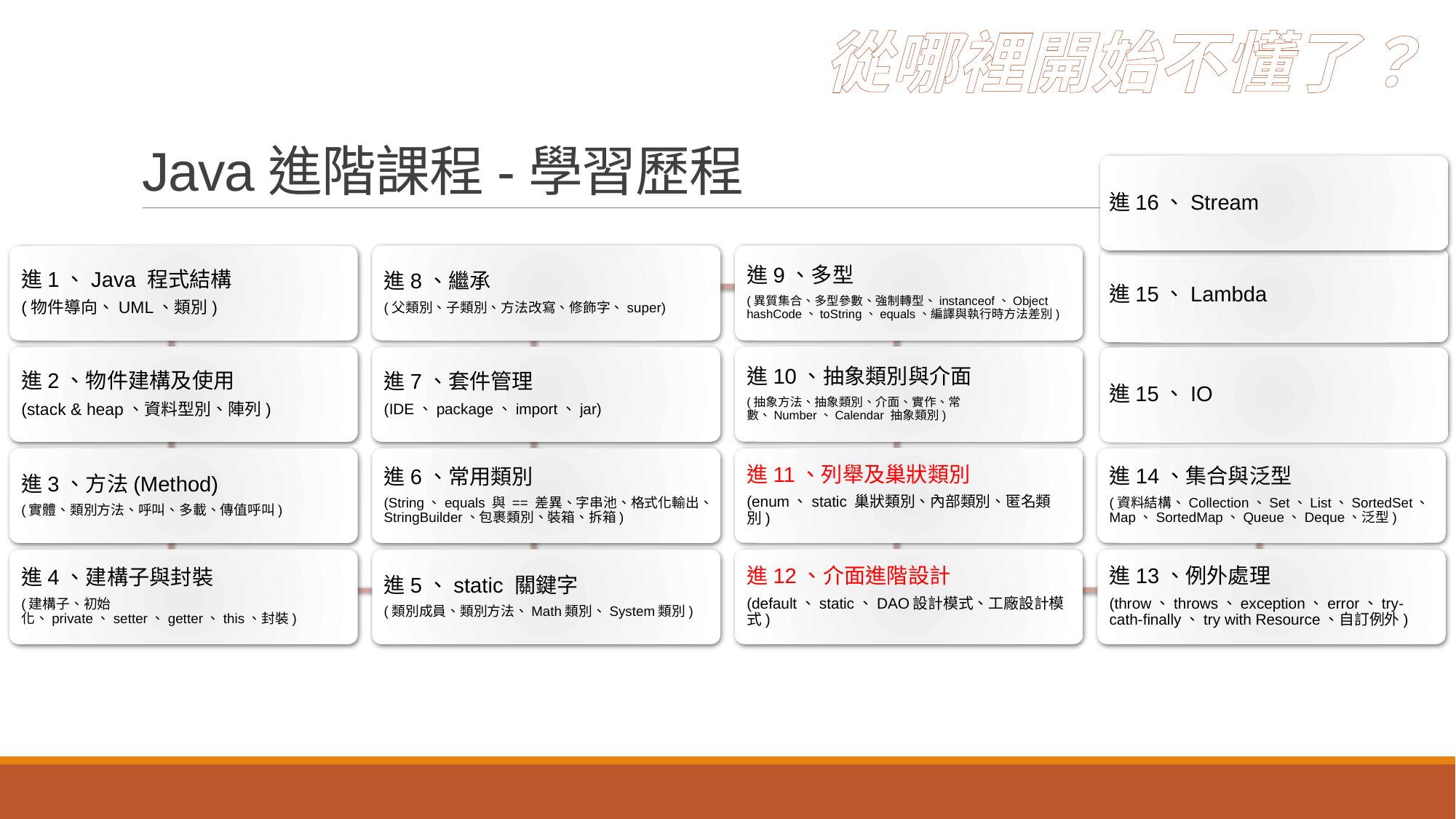

從哪裡開始不懂了？
# Java進階課程-學習歷程

進16、Stream
進1、Java 程式結構
(物件導向、UML、類別)
進2、物件建構及使用
(stack & heap、資料型別、陣列)
進3、方法(Method)
(實體、類別方法、呼叫、多載、傳值呼叫)
進4、建構子與封裝
(建構子、初始化、private、setter、getter、this、封裝)
進5、static 關鍵字
(類別成員、類別方法、Math類別、System類別)
進6、常用類別
(String、equals 與 == 差異、字串池、格式化輸出、StringBuilder、包裹類別、裝箱、拆箱)
進7、套件管理
(IDE、package、import、jar)
進8、繼承
(父類別、子類別、方法改寫、修飾字、super)
進9、多型
(異質集合、多型參數、強制轉型、instanceof、Object hashCode、toString、equals、編譯與執行時方法差別)
進10、抽象類別與介面
(抽象方法、抽象類別、介面、實作、常數、Number、Calendar 抽象類別)
進11、列舉及巢狀類別
(enum、static 巢狀類別、內部類別、匿名類別)
進12、介面進階設計
(default、static、DAO設計模式、工廠設計模式)
進13、例外處理
(throw、throws、exception、error、try-cath-finally、try with Resource、自訂例外)
進14、集合與泛型
(資料結構、Collection、Set、List、SortedSet、Map、SortedMap、Queue、Deque、泛型)

進15、Lambda

進15、IO